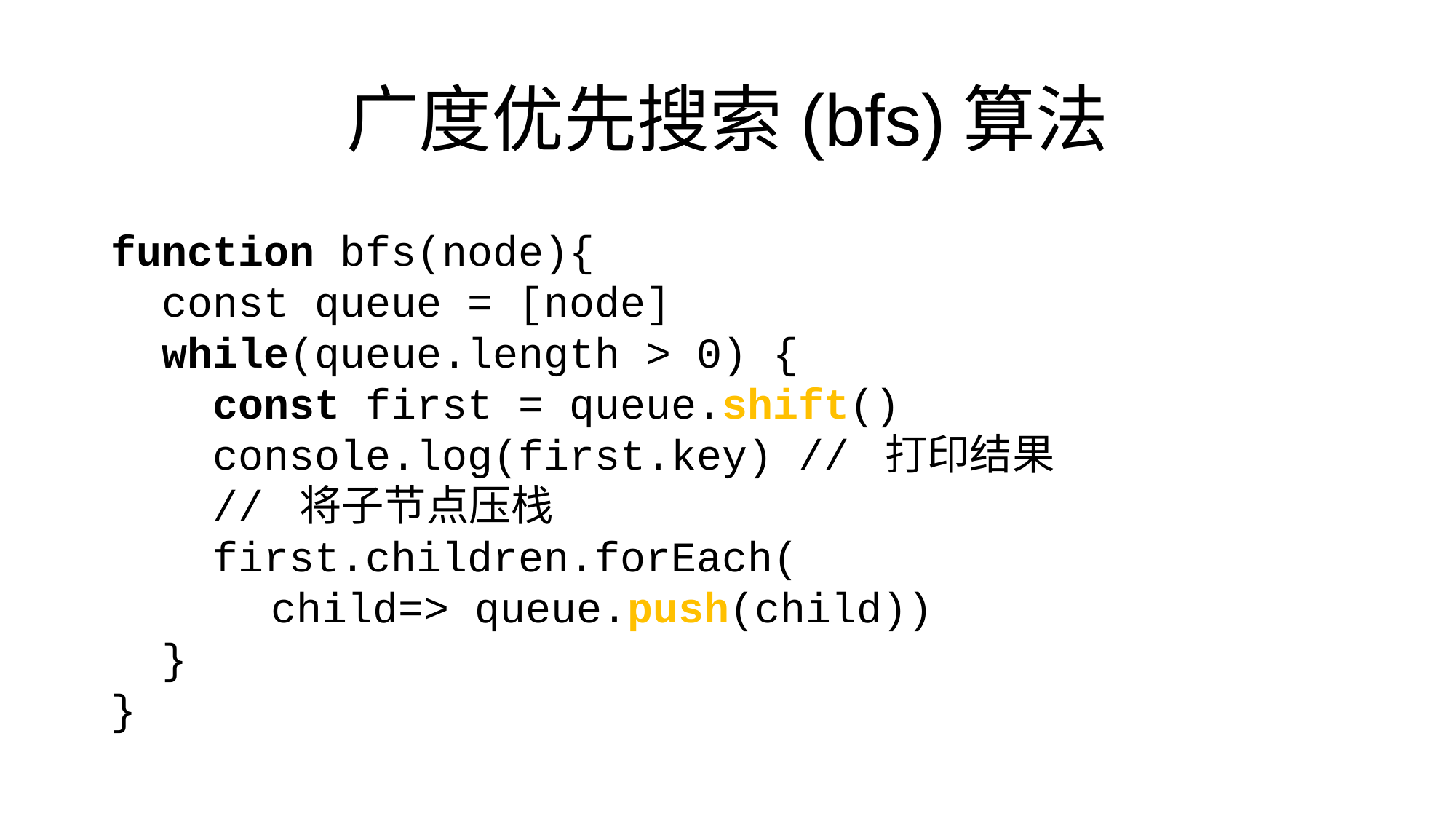

# 广度优先搜索(bfs)算法
function bfs(node){
  const queue = [node]
  while(queue.length > 0) {
    const first = queue.shift()
    console.log(first.key) // 打印结果
    // 将子节点压栈
    first.children.forEach(
	  child=> queue.push(child))
  }
}